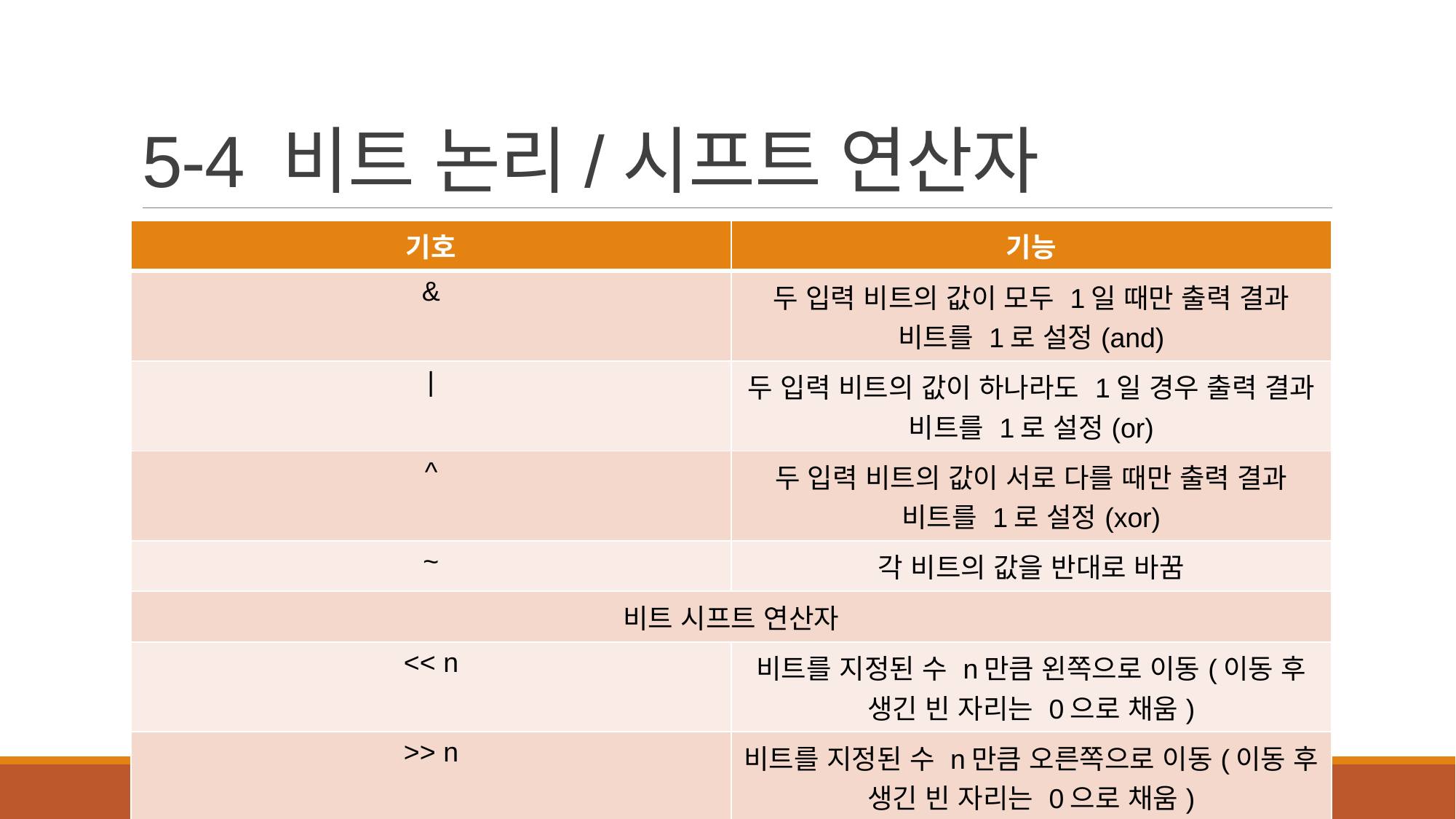

# 5-4 비트 논리/시프트 연산자
| 기호 | 기능 |
| --- | --- |
| & | 두 입력 비트의 값이 모두 1일 때만 출력 결과 비트를 1로 설정(and) |
| | | 두 입력 비트의 값이 하나라도 1일 경우 출력 결과 비트를 1로 설정(or) |
| ^ | 두 입력 비트의 값이 서로 다를 때만 출력 결과 비트를 1로 설정(xor) |
| ~ | 각 비트의 값을 반대로 바꿈 |
| 비트 시프트 연산자 | 하나라도 참이면 참(or) |
| << n | 비트를 지정된 수 n만큼 왼쪽으로 이동(이동 후 생긴 빈 자리는 0으로 채움) |
| >> n | 비트를 지정된 수 n만큼 오른쪽으로 이동(이동 후 생긴 빈 자리는 0으로 채움) |